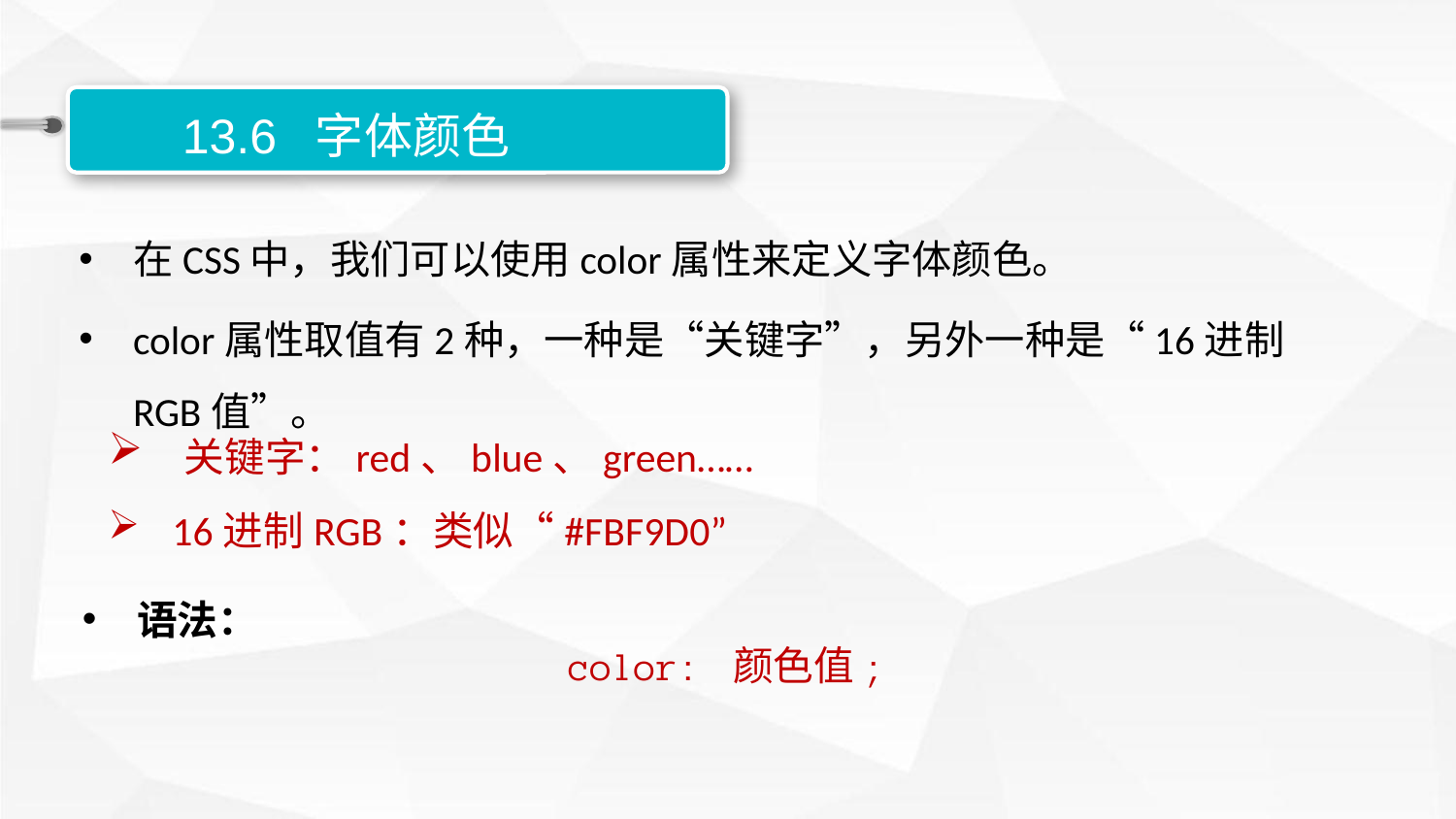

13.6  字体颜色

在CSS中，我们可以使用color属性来定义字体颜色。
color属性取值有2种，一种是“关键字”，另外一种是“16进制RGB值”。

  关键字：red、blue、green……
  16进制RGB：类似“#FBF9D0”
语法：

color: 颜色值;